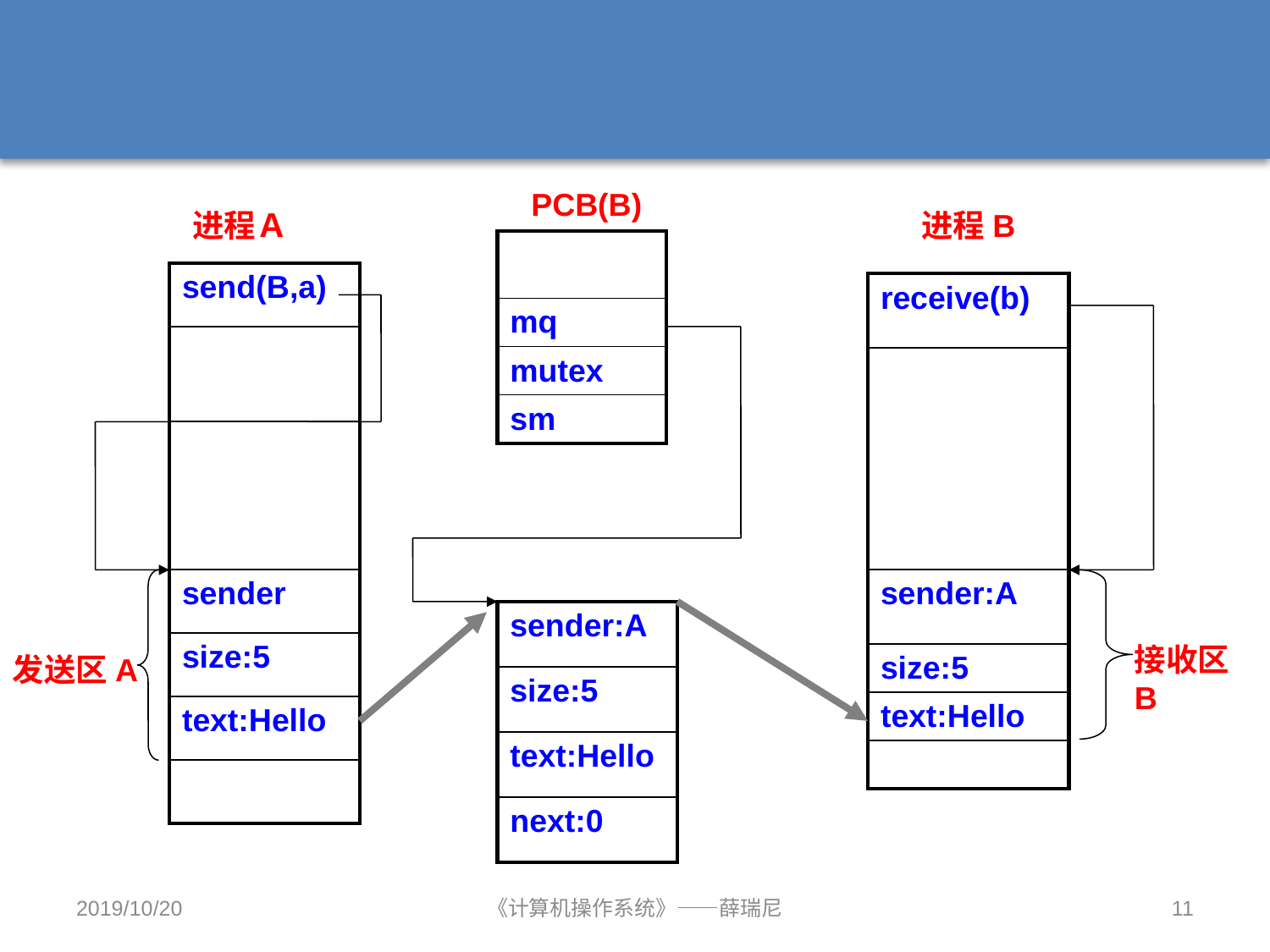

PCB(B)
进程Ａ
进程B
|  |
| --- |
| mq |
| mutex |
| sm |
| send(B,a) |
| --- |
|  |
|  |
| sender |
| size:5 |
| text:Hello |
|  |
| receive(b) |
| --- |
|  |
| sender:A |
| size:5 |
| text:Hello |
|  |

| sender:A |
| --- |
| size:5 |
| text:Hello |
| next:0 |

接收区B
发送区A
2019/10/20
《计算机操作系统》——薛瑞尼
11